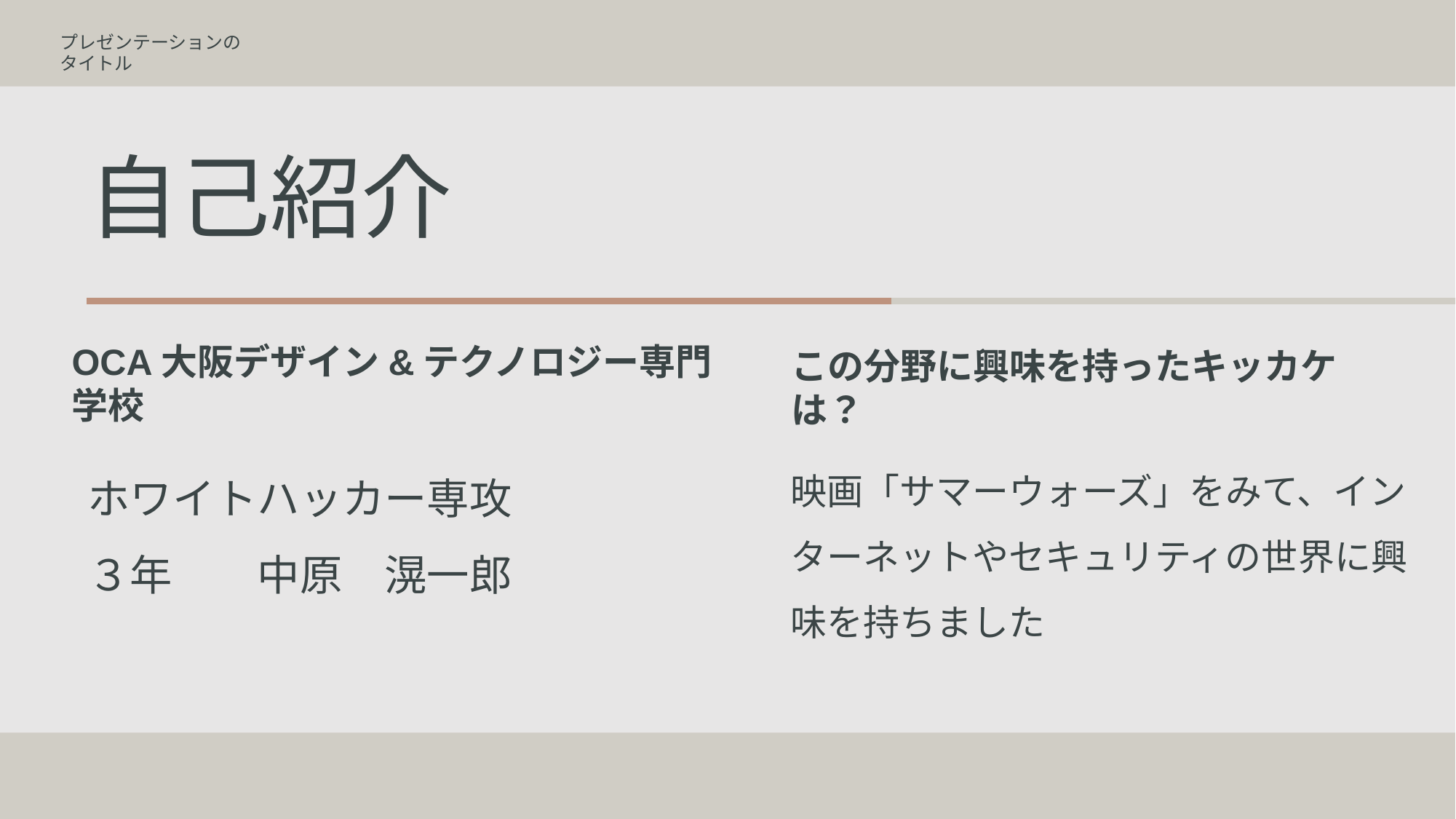

プレゼンテーションのタイトル
# 自己紹介
OCA大阪デザイン&テクノロジー専門学校
この分野に興味を持ったキッカケは？
ホワイトハッカー専攻
３年　　中原　滉一郎
映画「サマーウォーズ」をみて、インターネットやセキュリティの世界に興味を持ちました